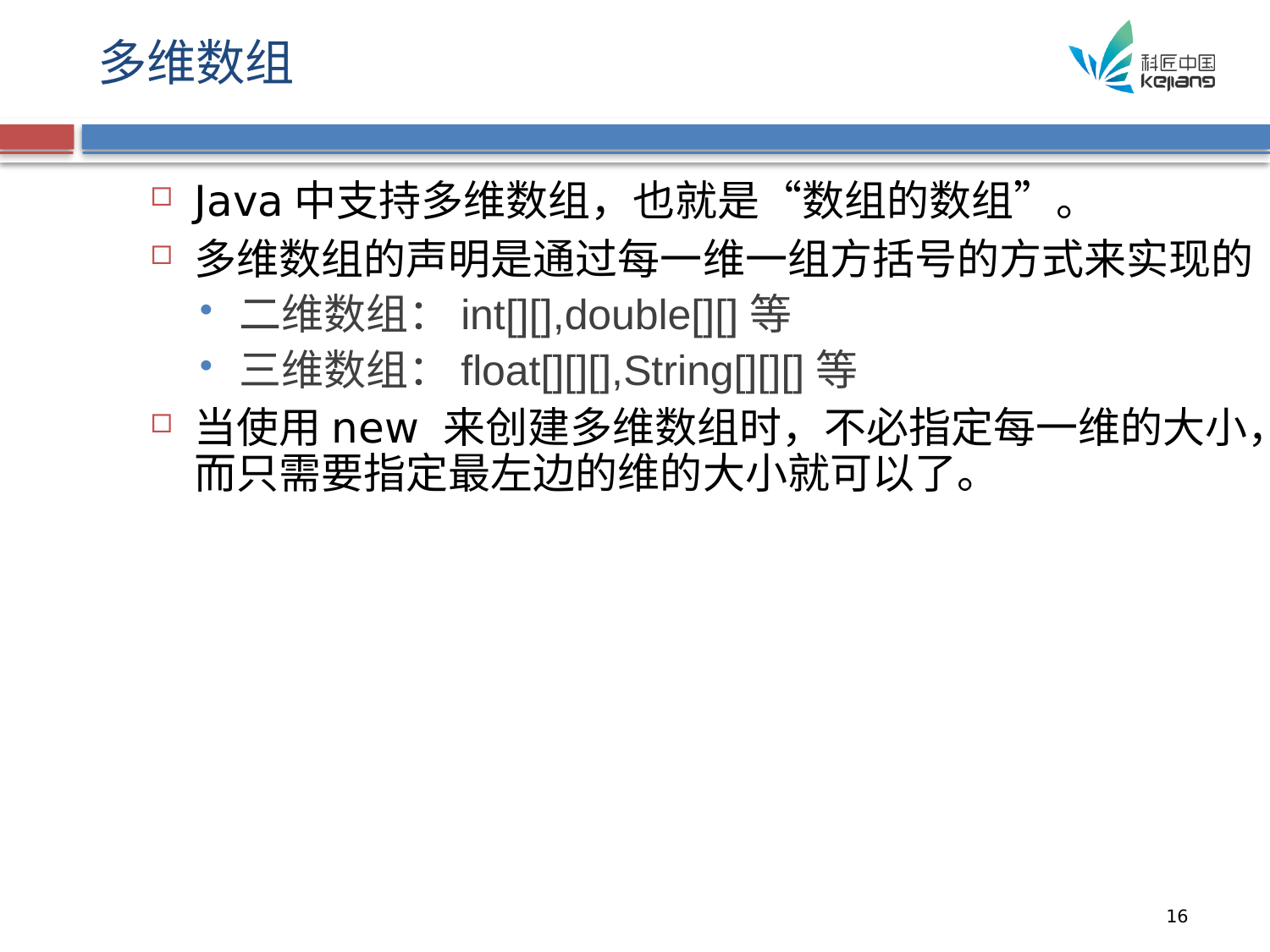

# 多维数组
Java中支持多维数组，也就是“数组的数组”。
多维数组的声明是通过每一维一组方括号的方式来实现的
二维数组：int[][],double[][]等
三维数组：float[][][],String[][][]等
当使用new 来创建多维数组时，不必指定每一维的大小，而只需要指定最左边的维的大小就可以了。
16